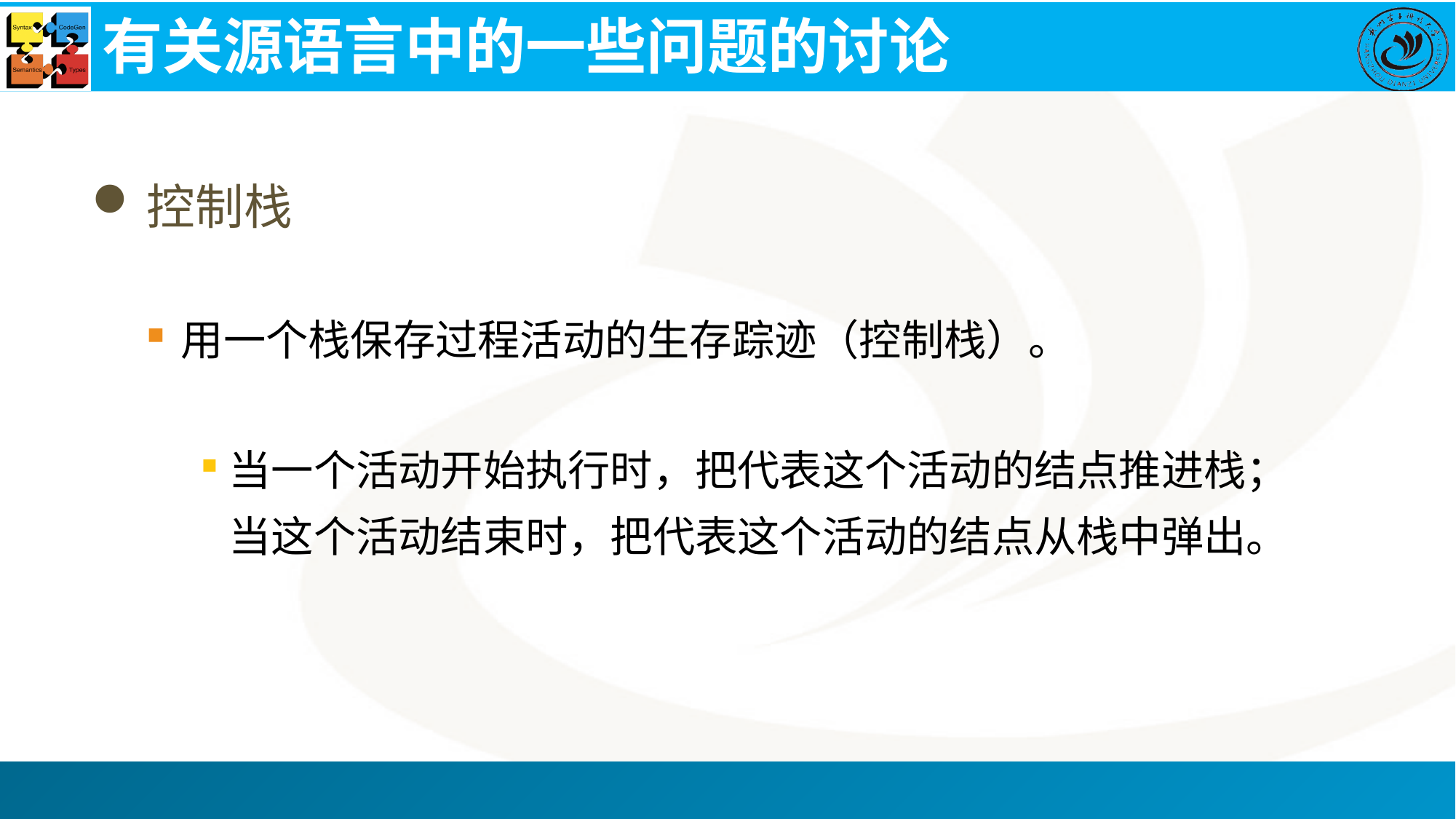

# 有关源语言中的一些问题的讨论
控制栈
用一个栈保存过程活动的生存踪迹（控制栈）。
当一个活动开始执行时，把代表这个活动的结点推进栈；当这个活动结束时，把代表这个活动的结点从栈中弹出。
10